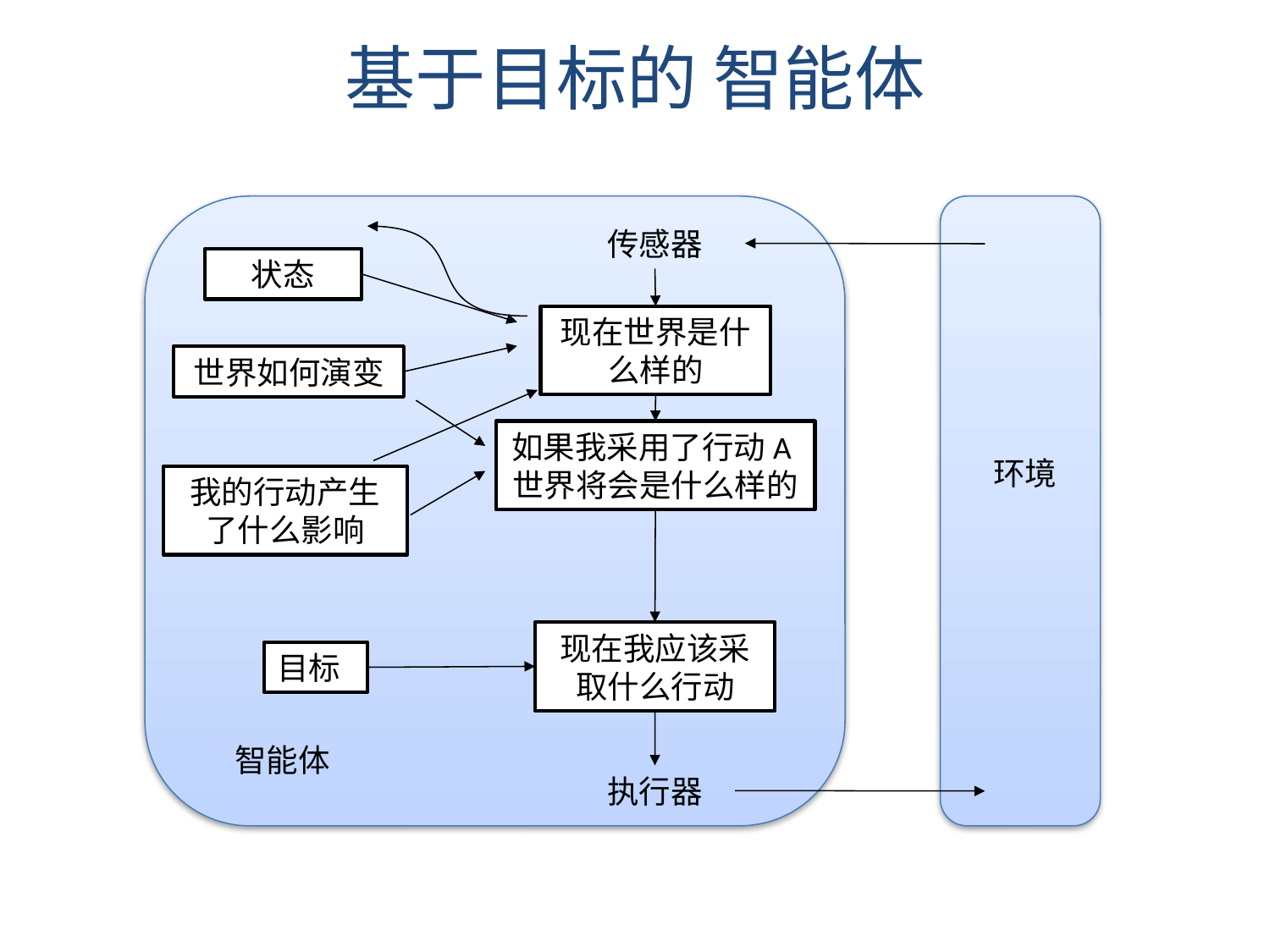

基于目标的 智能体

传感器
状态
现在世界是什么样的
世界如何演变
如果我采用了行动A世界将会是什么样的
环境
我的行动产生了什么影响
现在我应该采取什么行动
目标
智能体
执行器